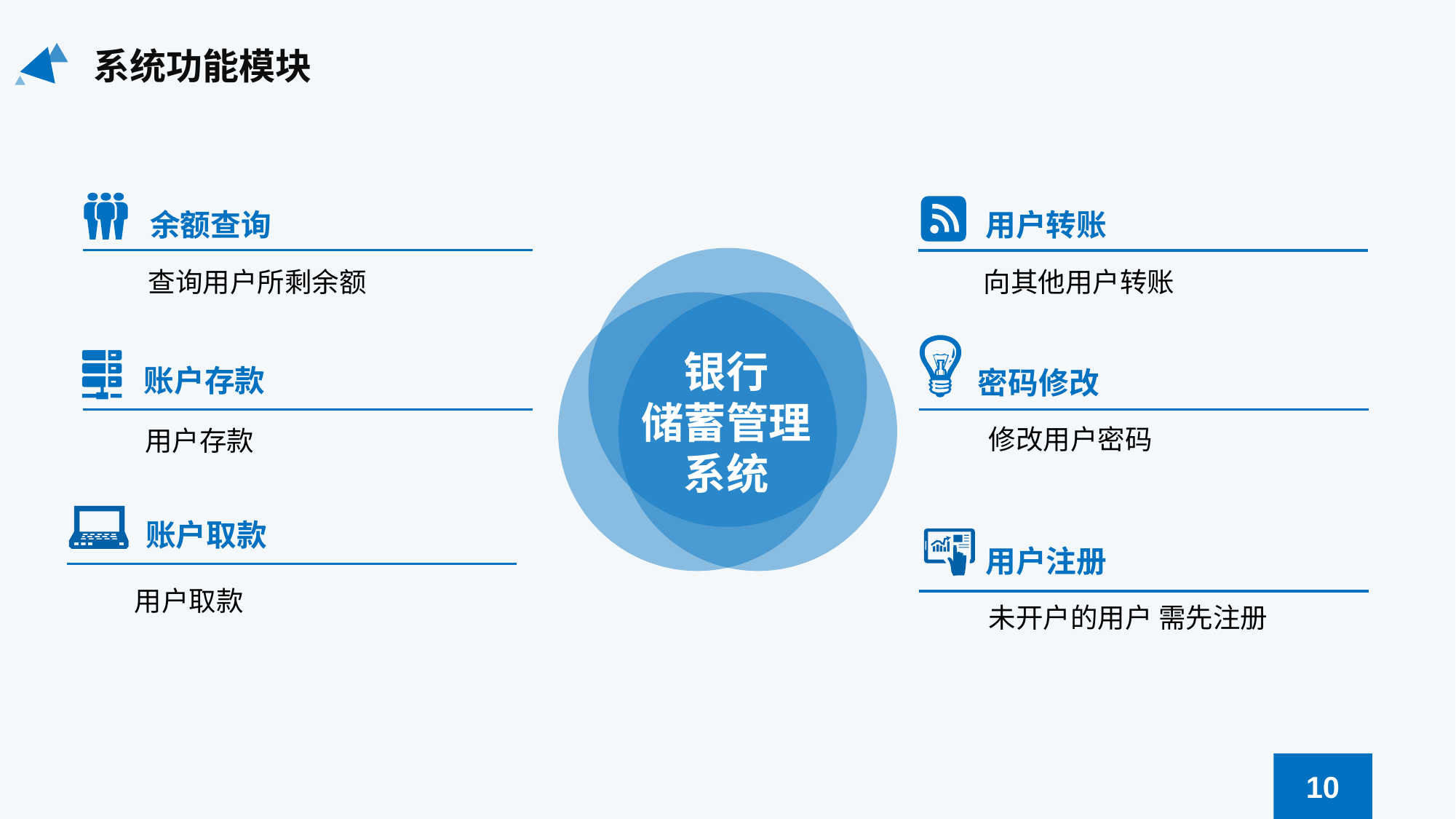

系统功能模块

余额查询
用户转账

查询用户所剩余额
向其他用户转账

银行
储蓄管理系统

账户存款
密码修改
 修改用户密码
用户存款

账户取款

用户注册
用户取款
 未开户的用户 需先注册

10